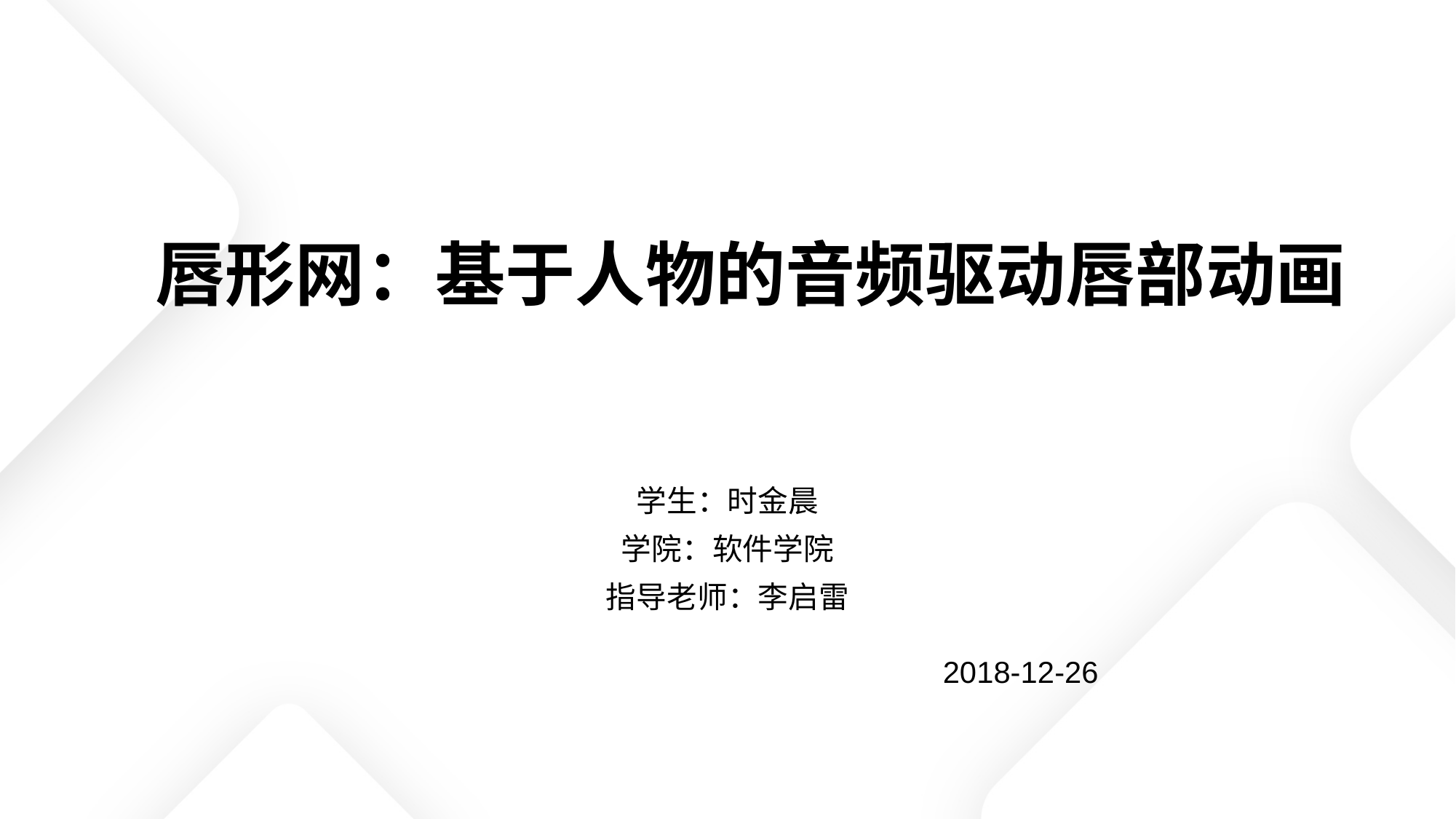

# 唇形网：基于人物的音频驱动唇部动画
学生：时金晨
学院：软件学院
指导老师：李启雷
2018-12-26